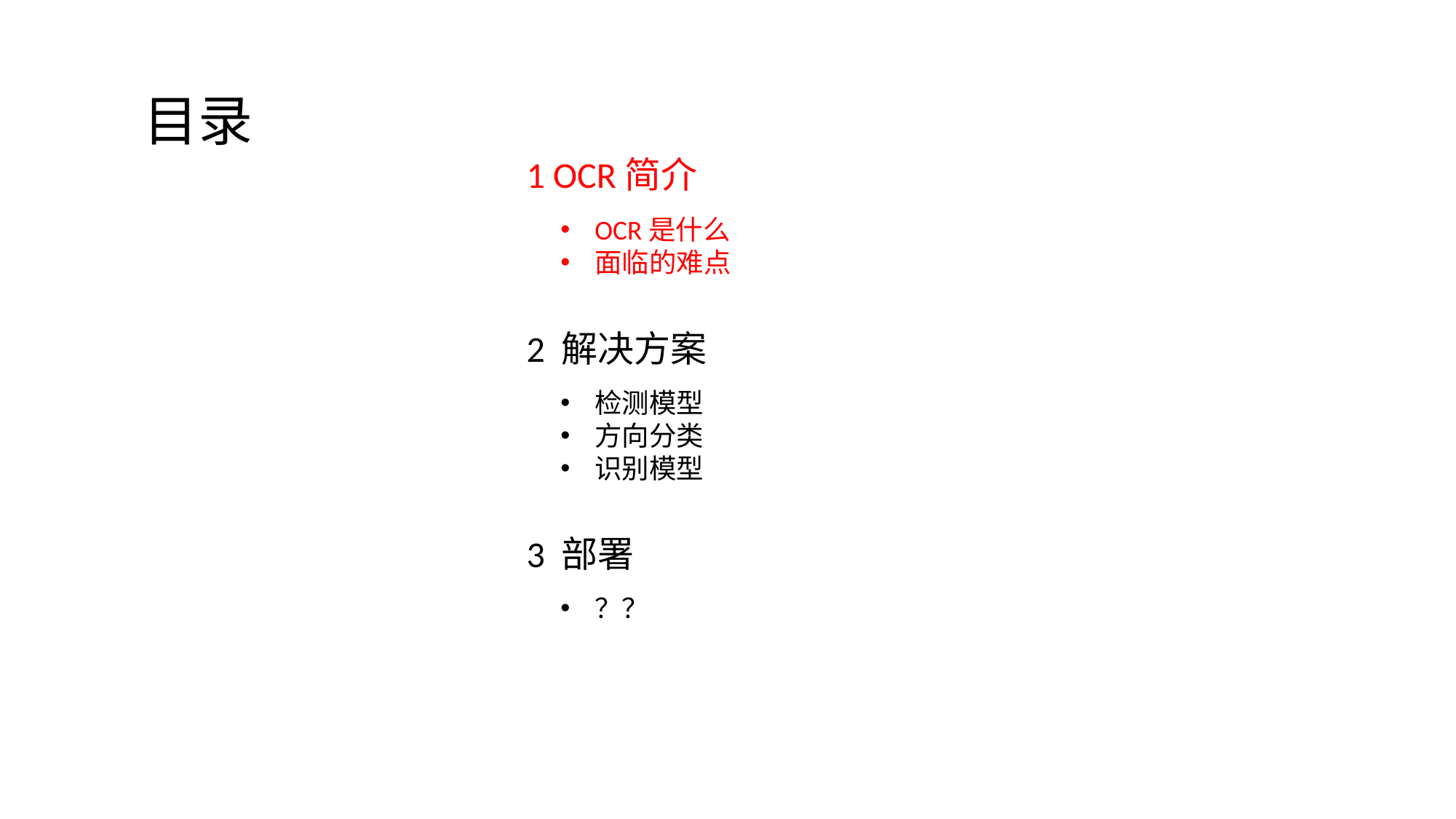

目录
1 OCR简介
OCR是什么
面临的难点
2 解决方案
检测模型
方向分类
识别模型
3 部署
？？